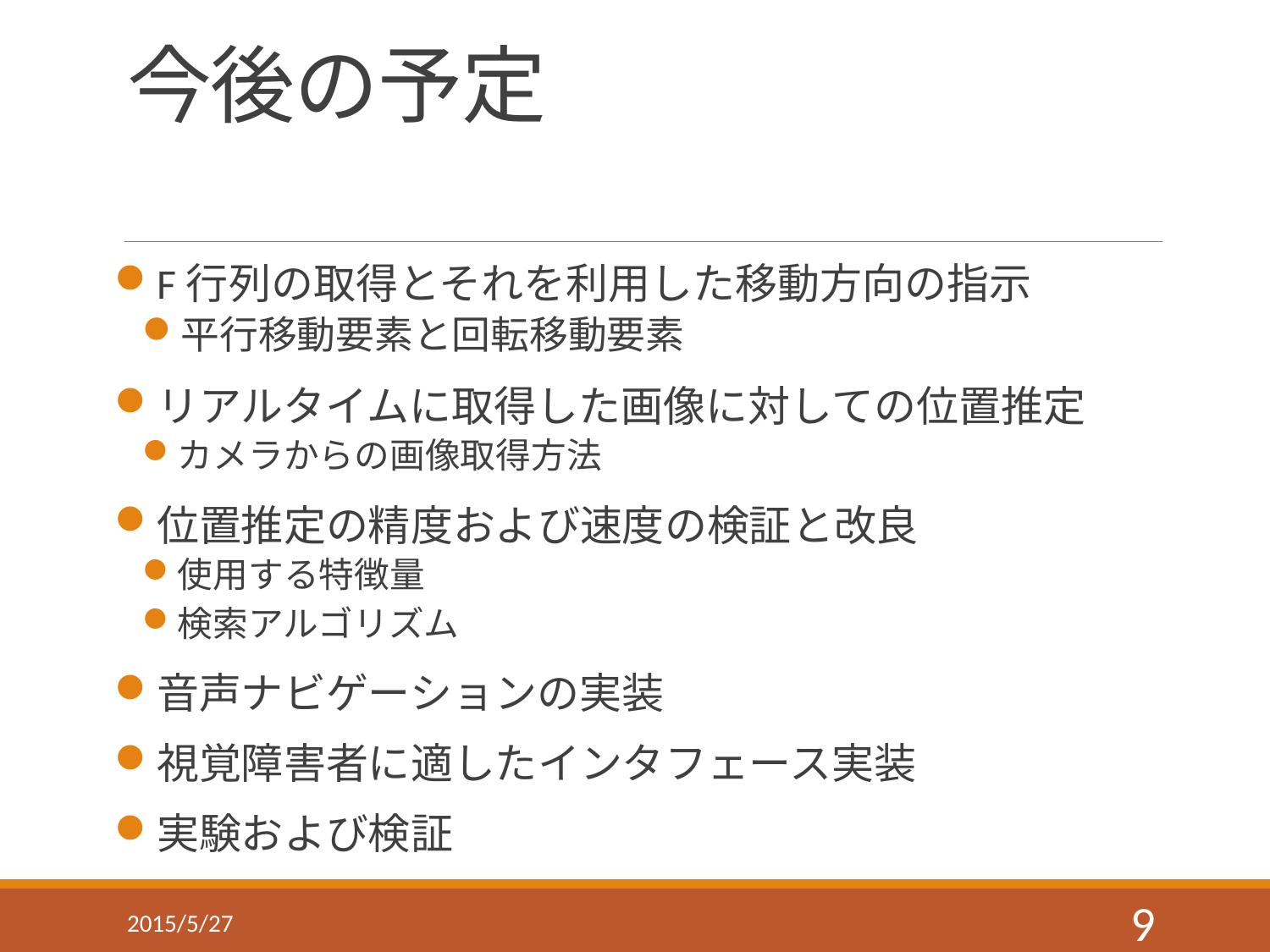

# 今後の予定
F行列の取得とそれを利用した移動方向の指示
平行移動要素と回転移動要素
リアルタイムに取得した画像に対しての位置推定
カメラからの画像取得方法
位置推定の精度および速度の検証と改良
使用する特徴量
検索アルゴリズム
音声ナビゲーションの実装
視覚障害者に適したインタフェース実装
実験および検証
2015/5/27
9